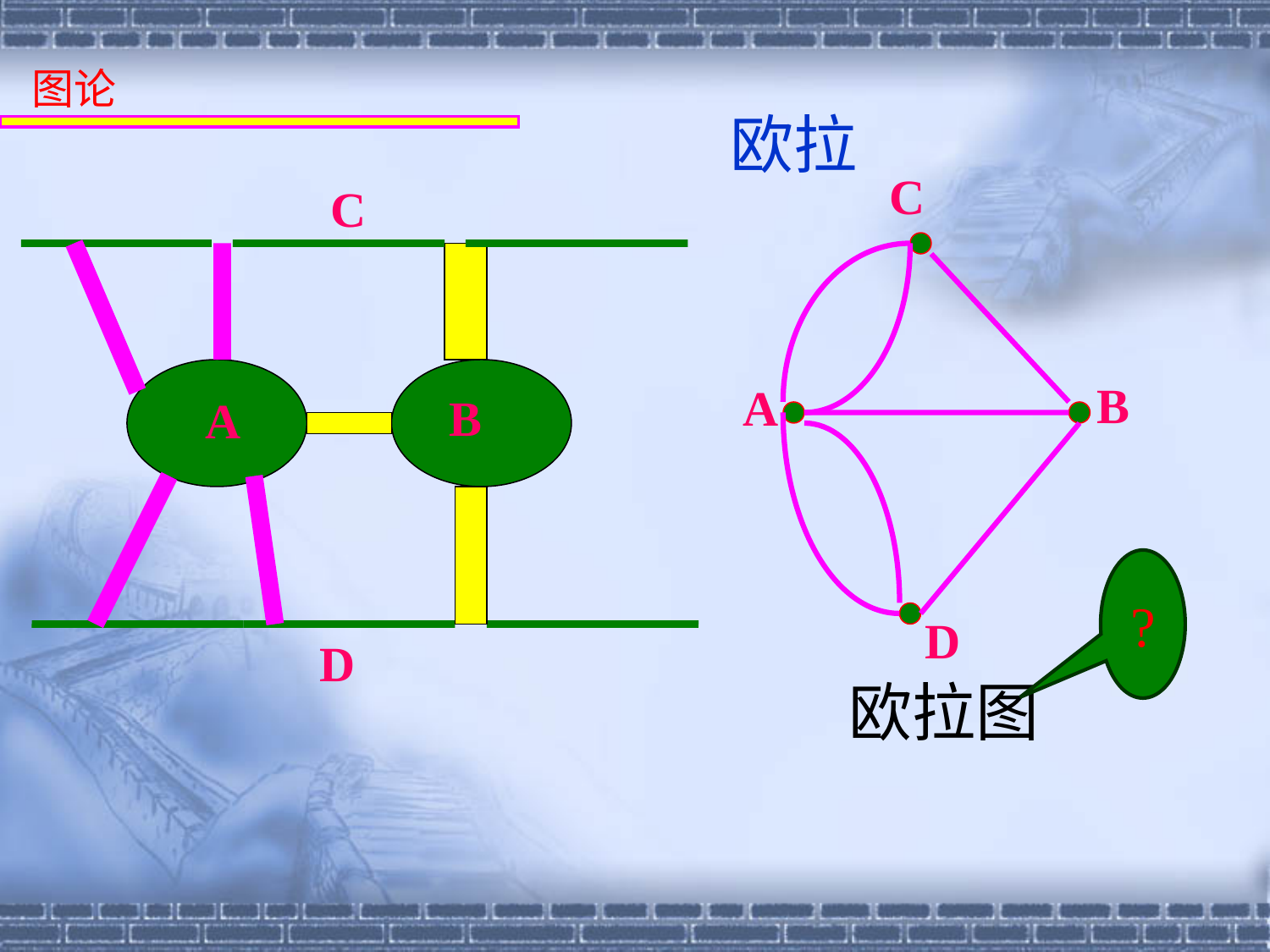

图论
欧拉

C
B
A
D
C
B
A
D

?
欧拉图